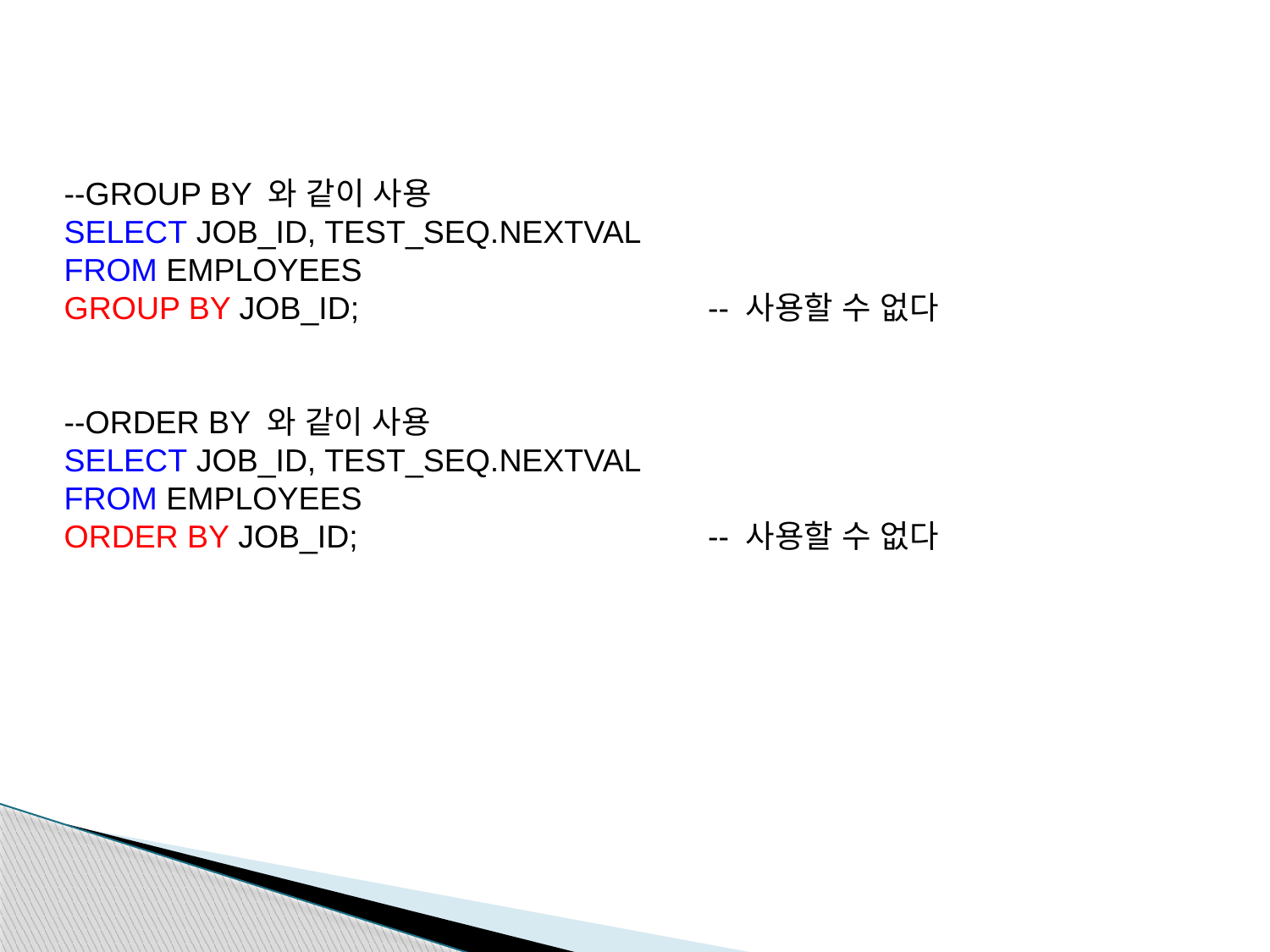

--GROUP BY 와 같이 사용
SELECT JOB_ID, TEST_SEQ.NEXTVAL
FROM EMPLOYEES
GROUP BY JOB_ID;			 -- 사용할 수 없다

--ORDER BY 와 같이 사용
SELECT JOB_ID, TEST_SEQ.NEXTVAL
FROM EMPLOYEES
ORDER BY JOB_ID;			 -- 사용할 수 없다